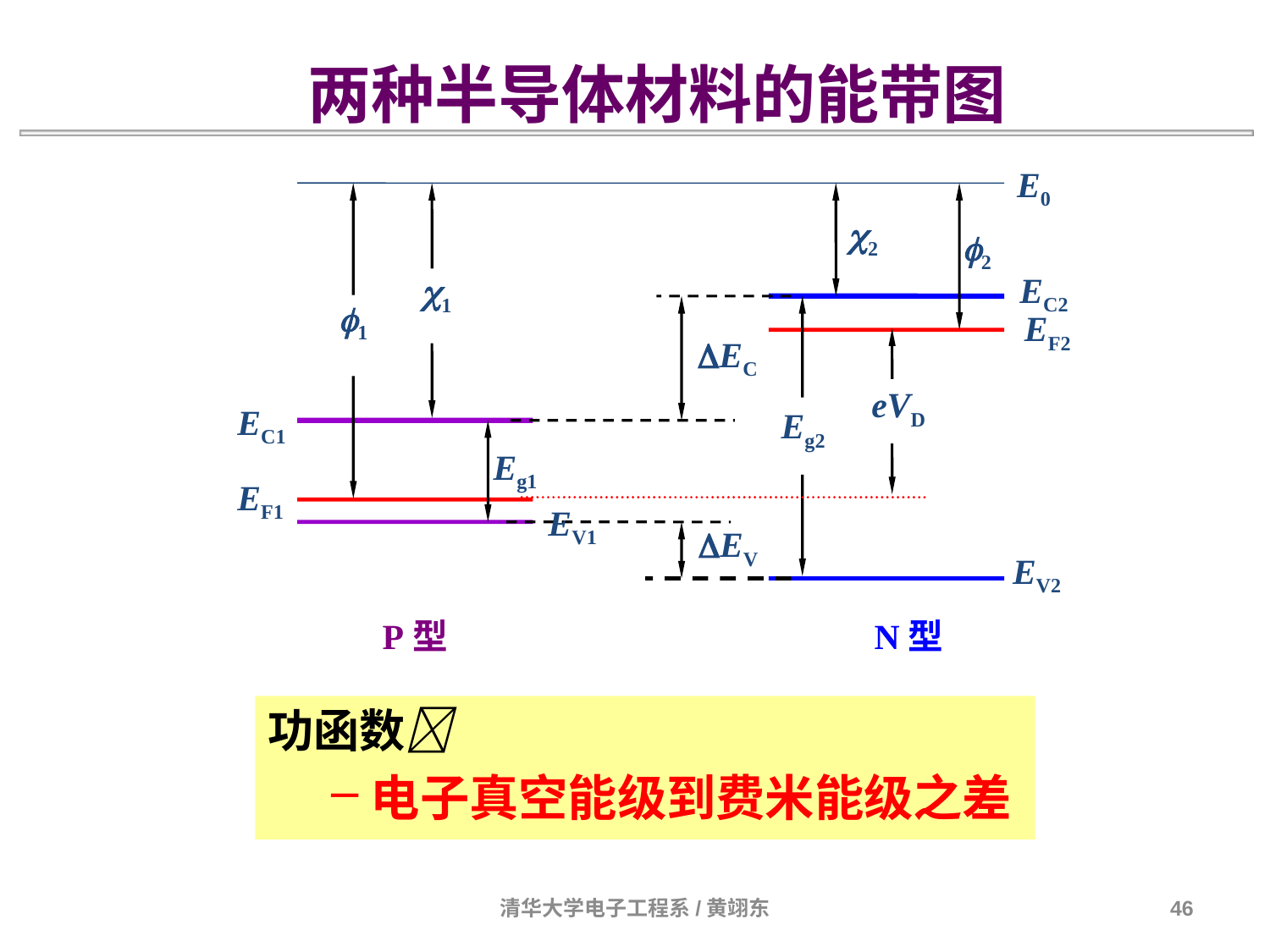

两种半导体材料的能带图

E0

χ2
φ2
EC2
χ1
φ1

EF2
ΔEC

eVD
EC1
Eg2

Eg1

EF1

EV1

ΔEV

EV2

P型
N型
功函数φ
电子真空能级到费米能级之差
清华大学电子工程系/黄翊东
46